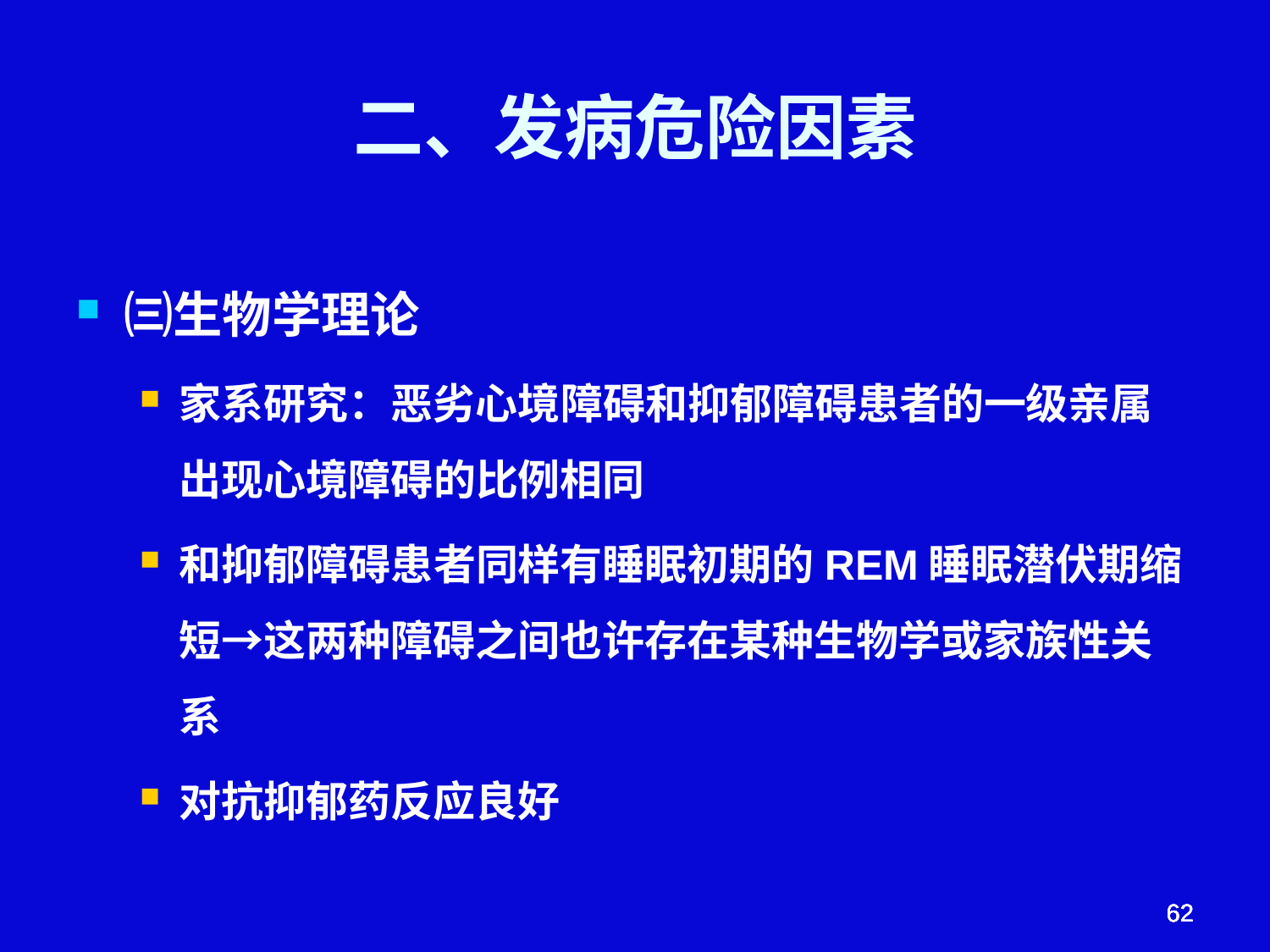

# 二、发病危险因素
㈢生物学理论
家系研究：恶劣心境障碍和抑郁障碍患者的一级亲属出现心境障碍的比例相同
和抑郁障碍患者同样有睡眠初期的REM睡眠潜伏期缩短→这两种障碍之间也许存在某种生物学或家族性关系
对抗抑郁药反应良好
62
62
62
62
62
62